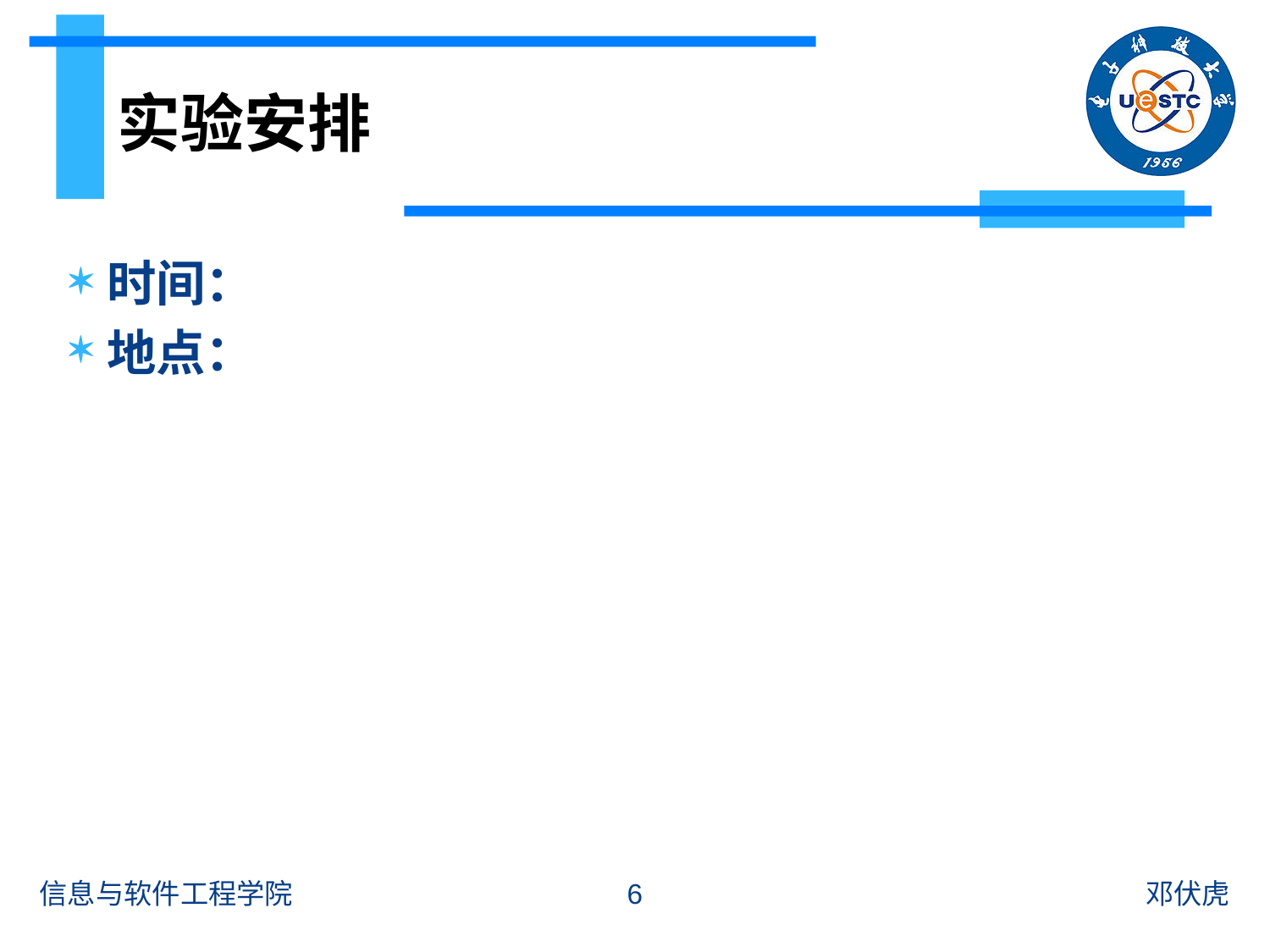

# 实验安排
时间：
地点：
6
信息与软件工程学院
邓伏虎